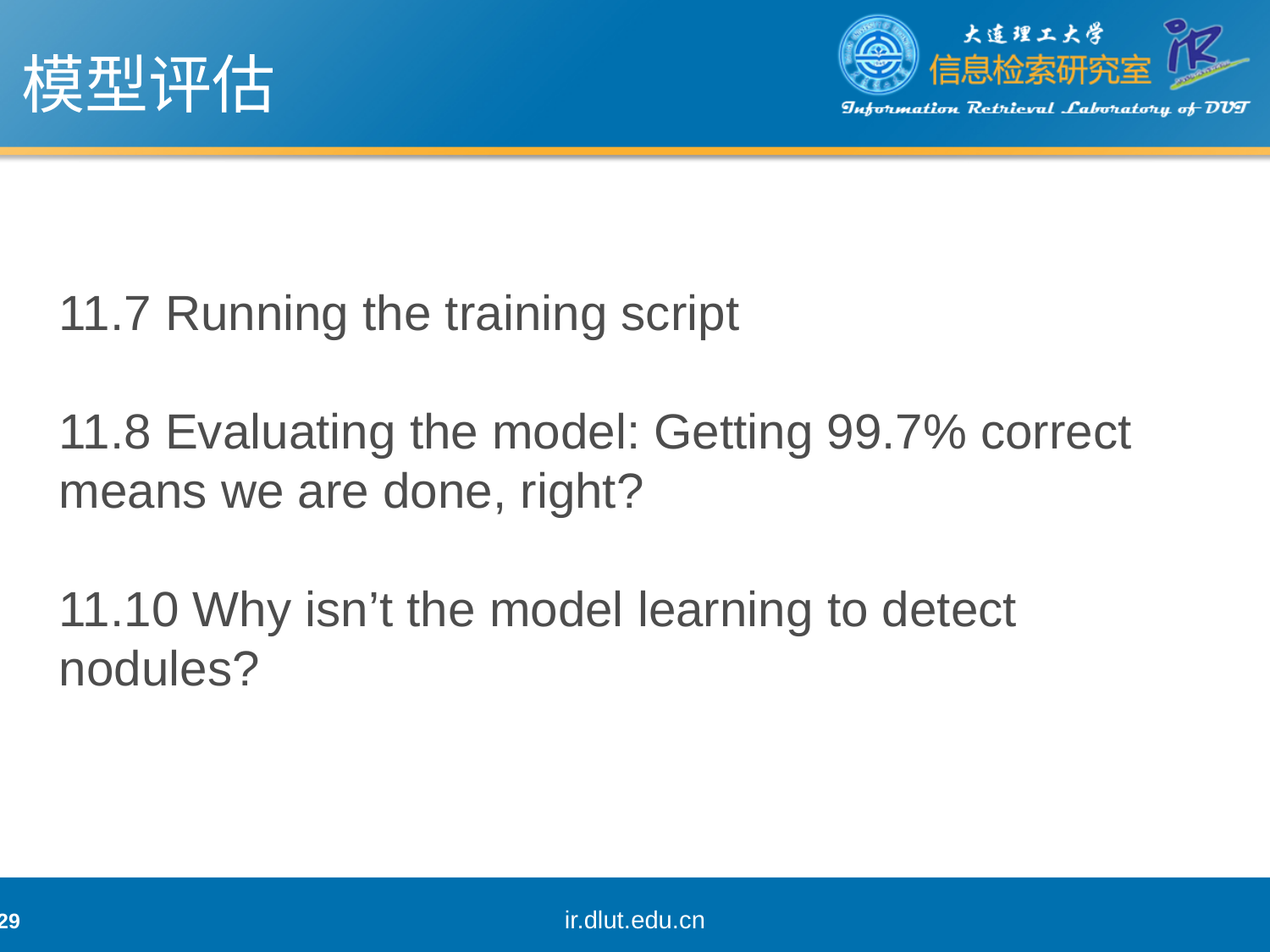

# 模型评估
11.7 Running the training script

11.8 Evaluating the model: Getting 99.7% correct means we are done, right?

11.10 Why isn’t the model learning to detect nodules?